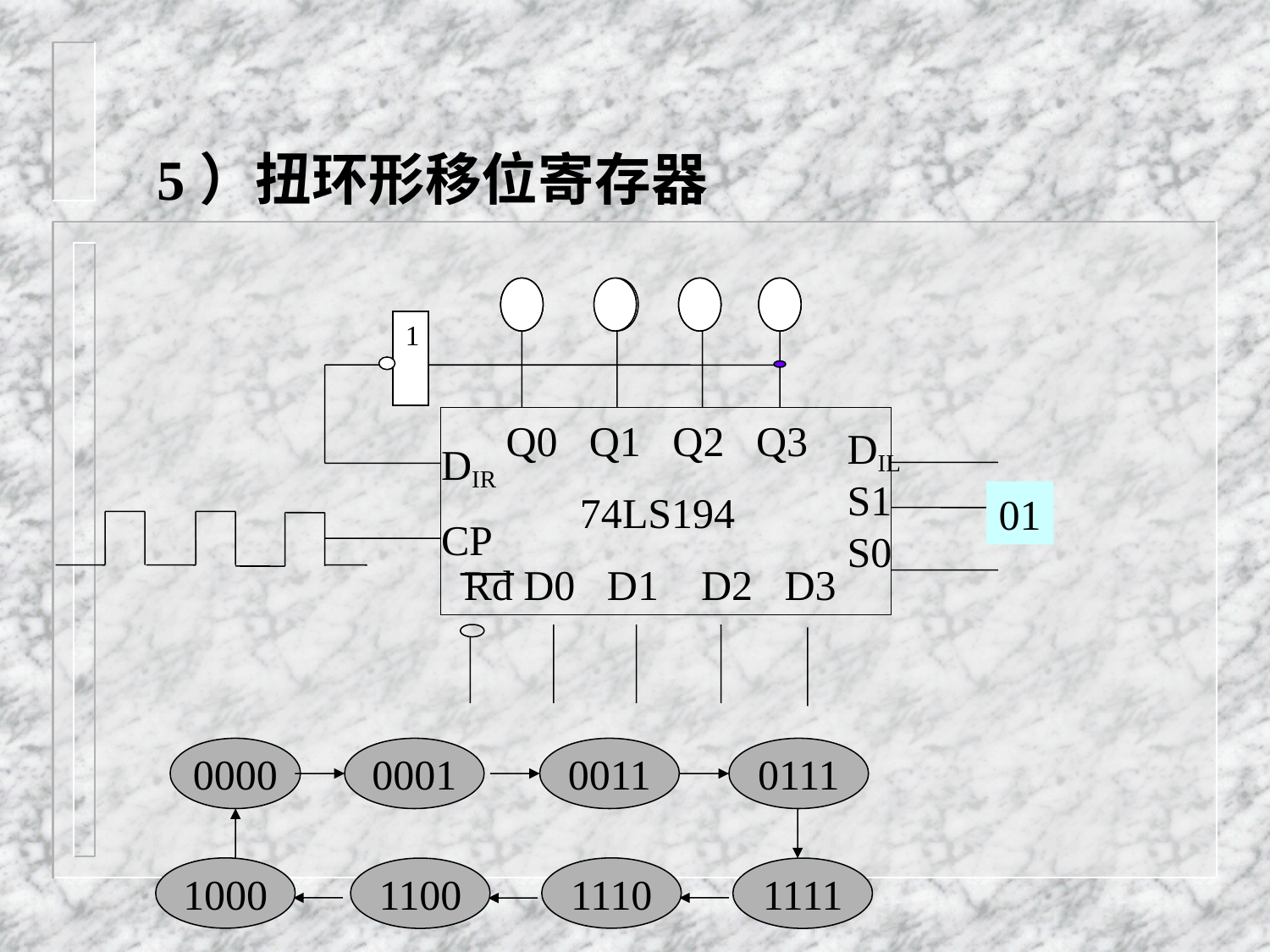

5）扭环形移位寄存器

1

     Q0   Q1   Q2   Q3
            74LS194
 Rd D0   D1    D2   D3
DIR
DIL
S1
S0

CP

01

0000
0001

0011

0111

1111
1000

1110

1100